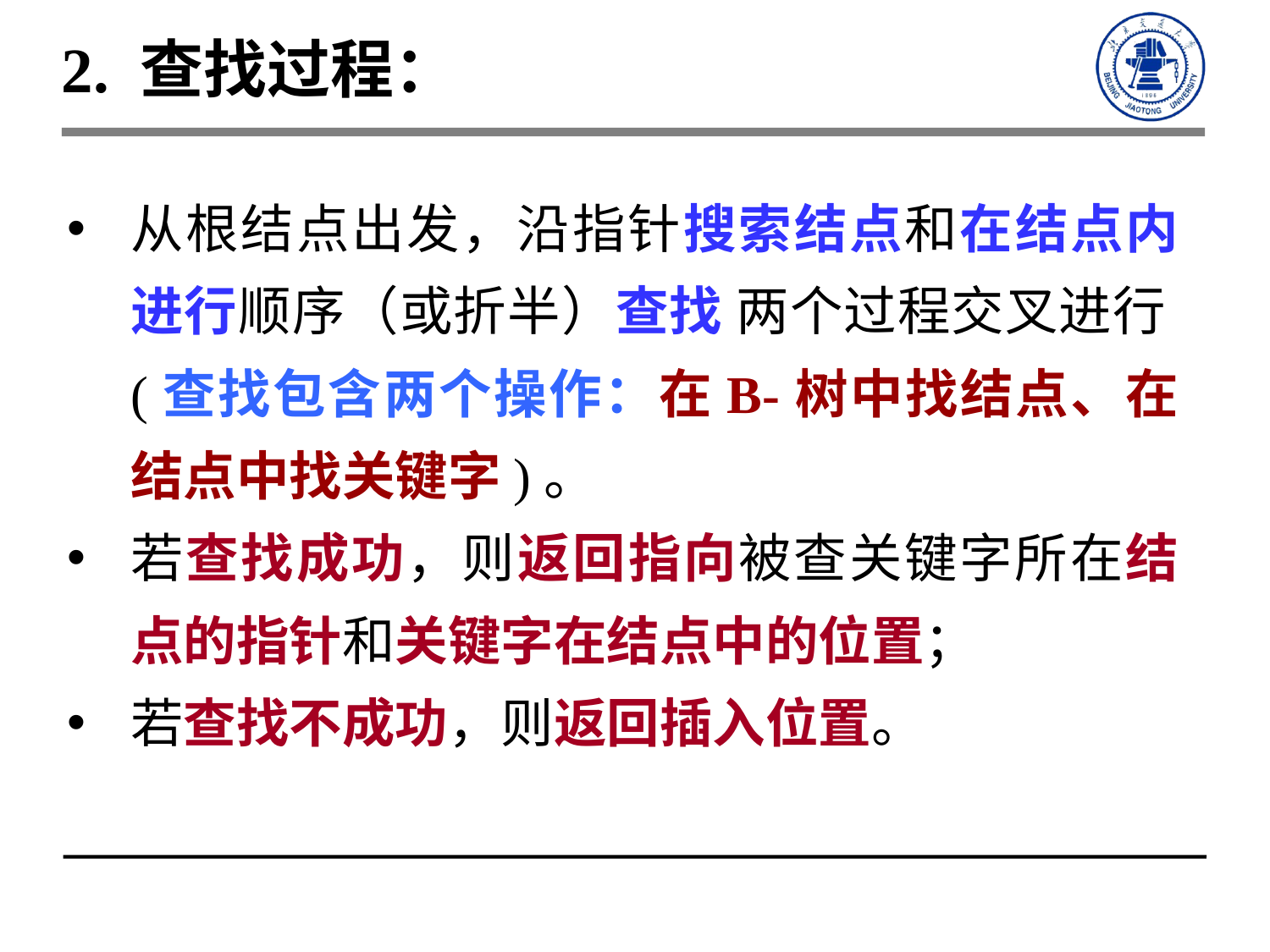

2. 查找过程：
从根结点出发，沿指针搜索结点和在结点内进行顺序（或折半）查找 两个过程交叉进行(查找包含两个操作：在B-树中找结点、在结点中找关键字)。
若查找成功，则返回指向被查关键字所在结点的指针和关键字在结点中的位置；
若查找不成功，则返回插入位置。